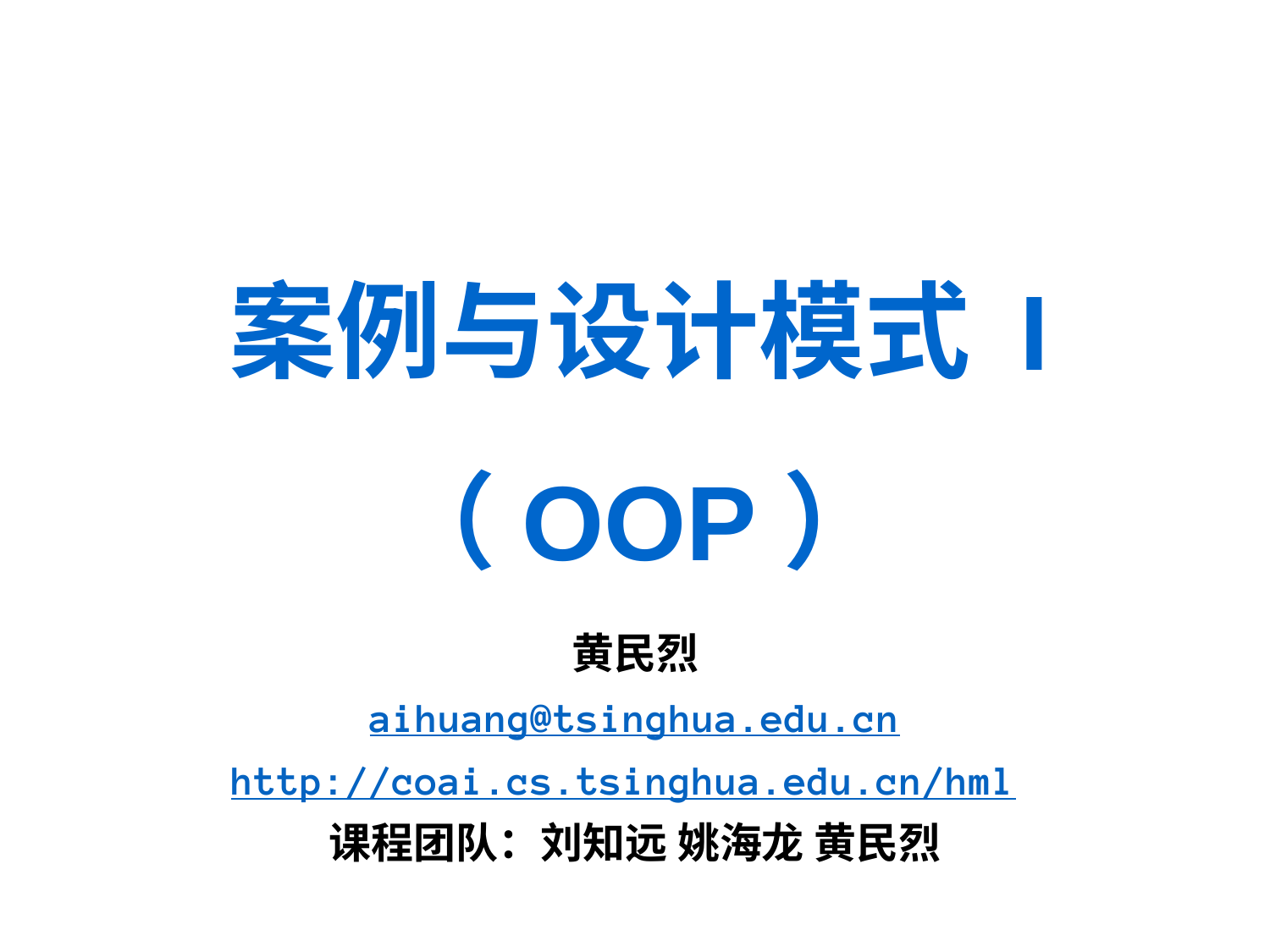

# 案例与设计模式 I （OOP）
黄民烈
aihuang@tsinghua.edu.cn
http://coai.cs.tsinghua.edu.cn/hml
课程团队：刘知远 姚海龙 黄民烈